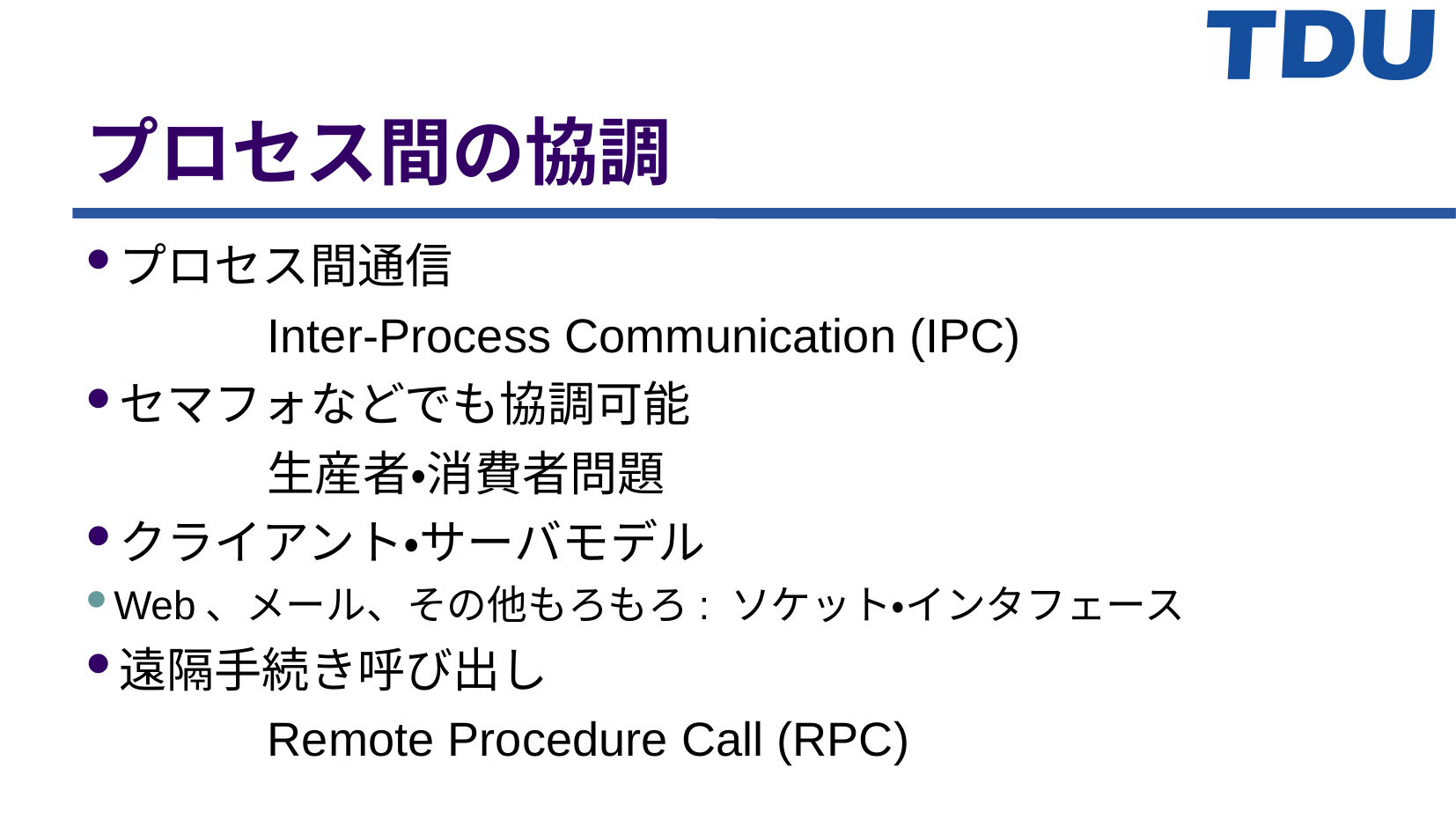

プロセス間の協調
プロセス間通信
		Inter-Process Communication (IPC)
セマフォなどでも協調可能
		生産者・消費者問題
クライアント・サーバモデル
Web、メール、その他もろもろ: ソケット・インタフェース
遠隔手続き呼び出し
		Remote Procedure Call (RPC)